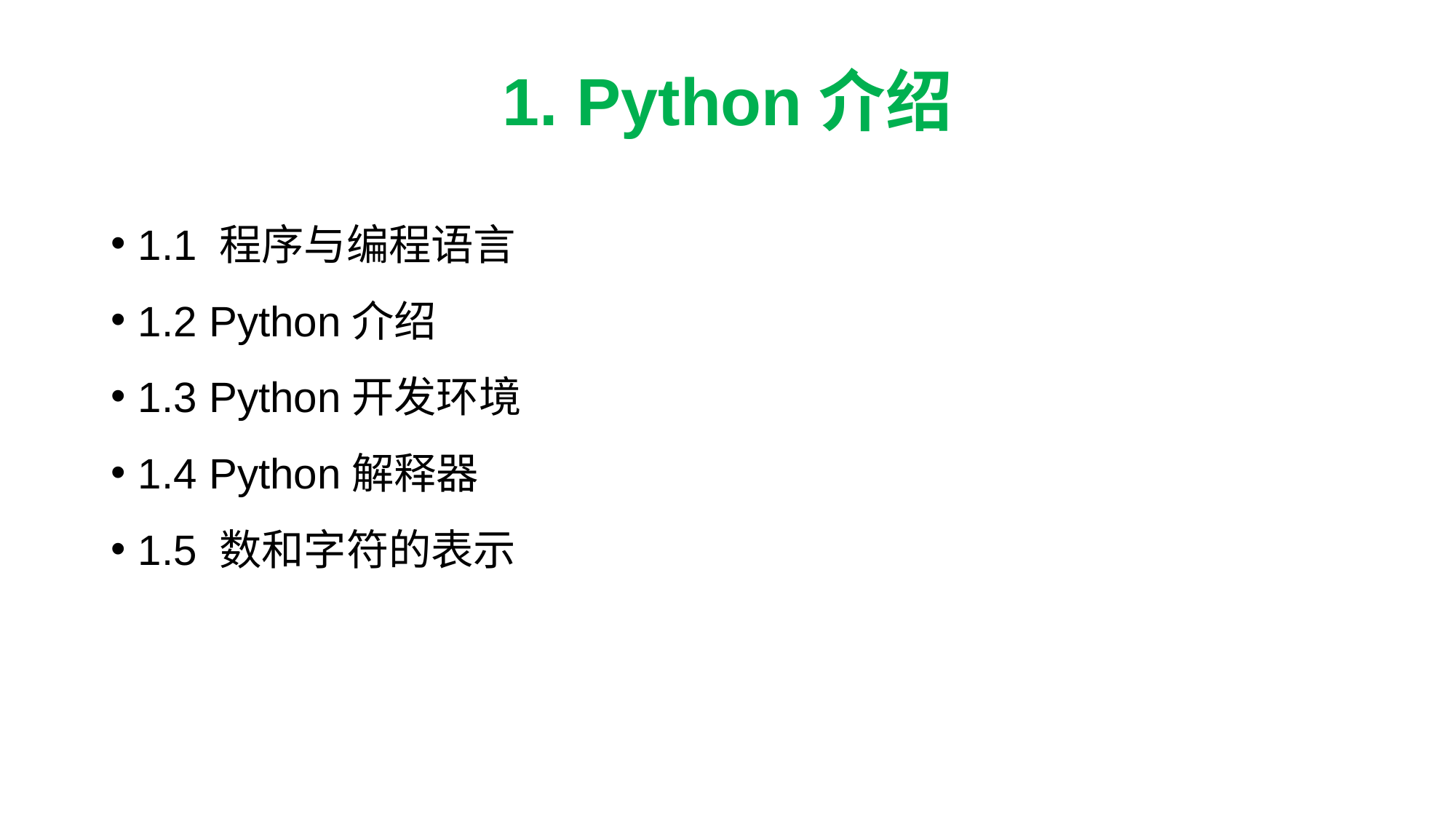

1. Python介绍
1.1 程序与编程语言
1.2 Python介绍
1.3 Python开发环境
1.4 Python解释器
1.5 数和字符的表示